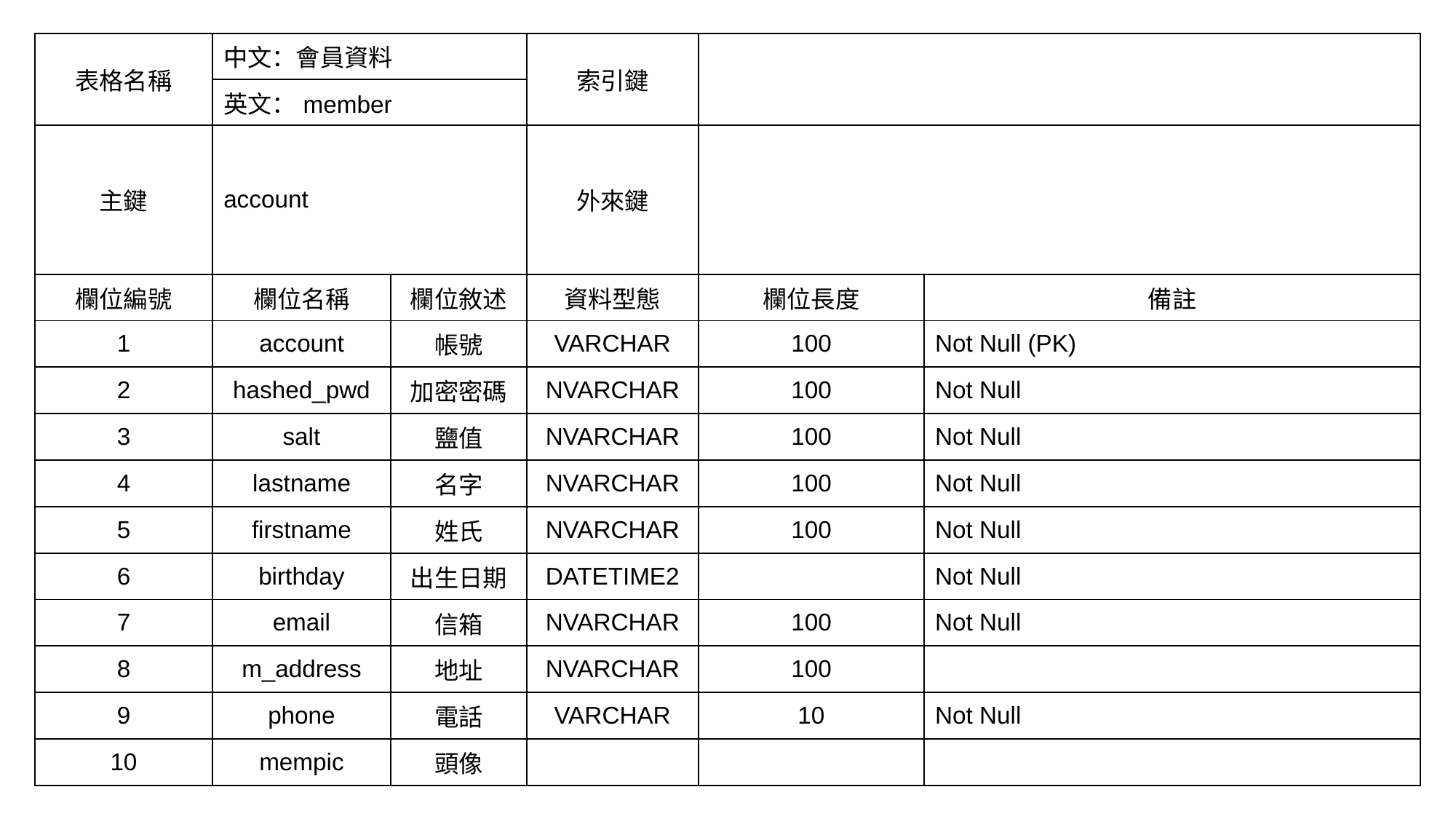

| 表格名稱 | 中文：會員資料 |  | 索引鍵 |  |  |
| --- | --- | --- | --- | --- | --- |
|  | 英文：member |  |  |  |  |
| 主鍵 | account |  | 外來鍵 |  |  |
| 欄位編號 | 欄位名稱 | 欄位敘述 | 資料型態 | 欄位長度 | 備註 |
| 1 | account | 帳號 | VARCHAR | 100 | Not Null (PK) |
| 2 | hashed\_pwd | 加密密碼 | NVARCHAR | 100 | Not Null |
| 3 | salt | 鹽值 | NVARCHAR | 100 | Not Null |
| 4 | lastname | 名字 | NVARCHAR | 100 | Not Null |
| 5 | firstname | 姓氏 | NVARCHAR | 100 | Not Null |
| 6 | birthday | 出生日期 | DATETIME2 |  | Not Null |
| 7 | email | 信箱 | NVARCHAR | 100 | Not Null |
| 8 | m\_address | 地址 | NVARCHAR | 100 |  |
| 9 | phone | 電話 | VARCHAR | 10 | Not Null |
| 10 | mempic | 頭像 |  |  |  |